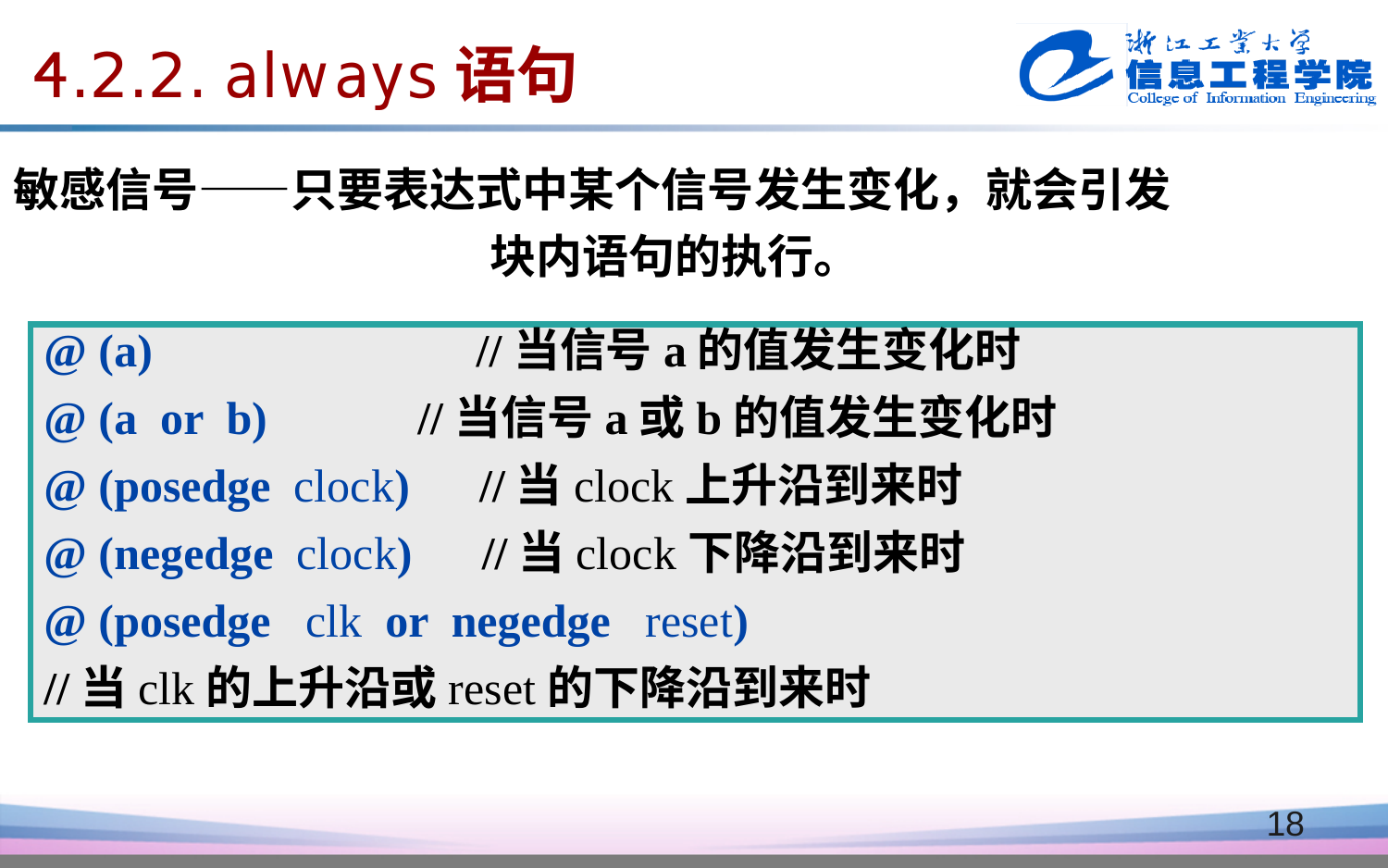

4.2.2. always语句
敏感信号——只要表达式中某个信号发生变化，就会引发块内语句的执行。
@ (a)                            //当信号a的值发生变化时
@ (a  or  b)             //当信号a或b的值发生变化时
@ (posedge  clock)      //当clock上升沿到来时
@ (negedge  clock)      //当clock下降沿到来时
@ (posedge   clk  or  negedge   reset)
//当clk的上升沿或reset的下降沿到来时
18